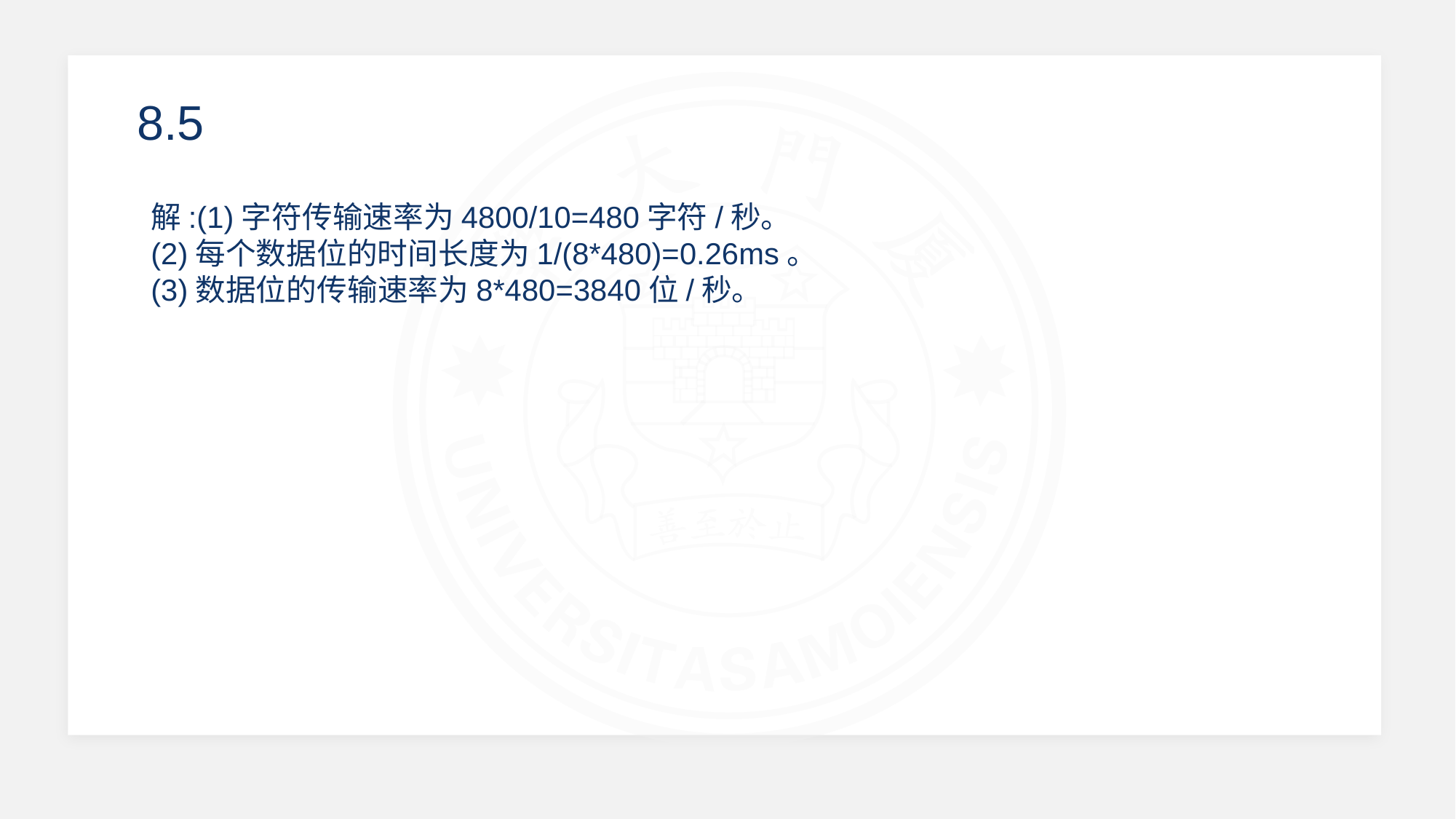

8.5
解:(1)字符传输速率为4800/10=480字符/秒。
(2)每个数据位的时间长度为1/(8*480)=0.26ms。
(3)数据位的传输速率为8*480=3840位/秒。